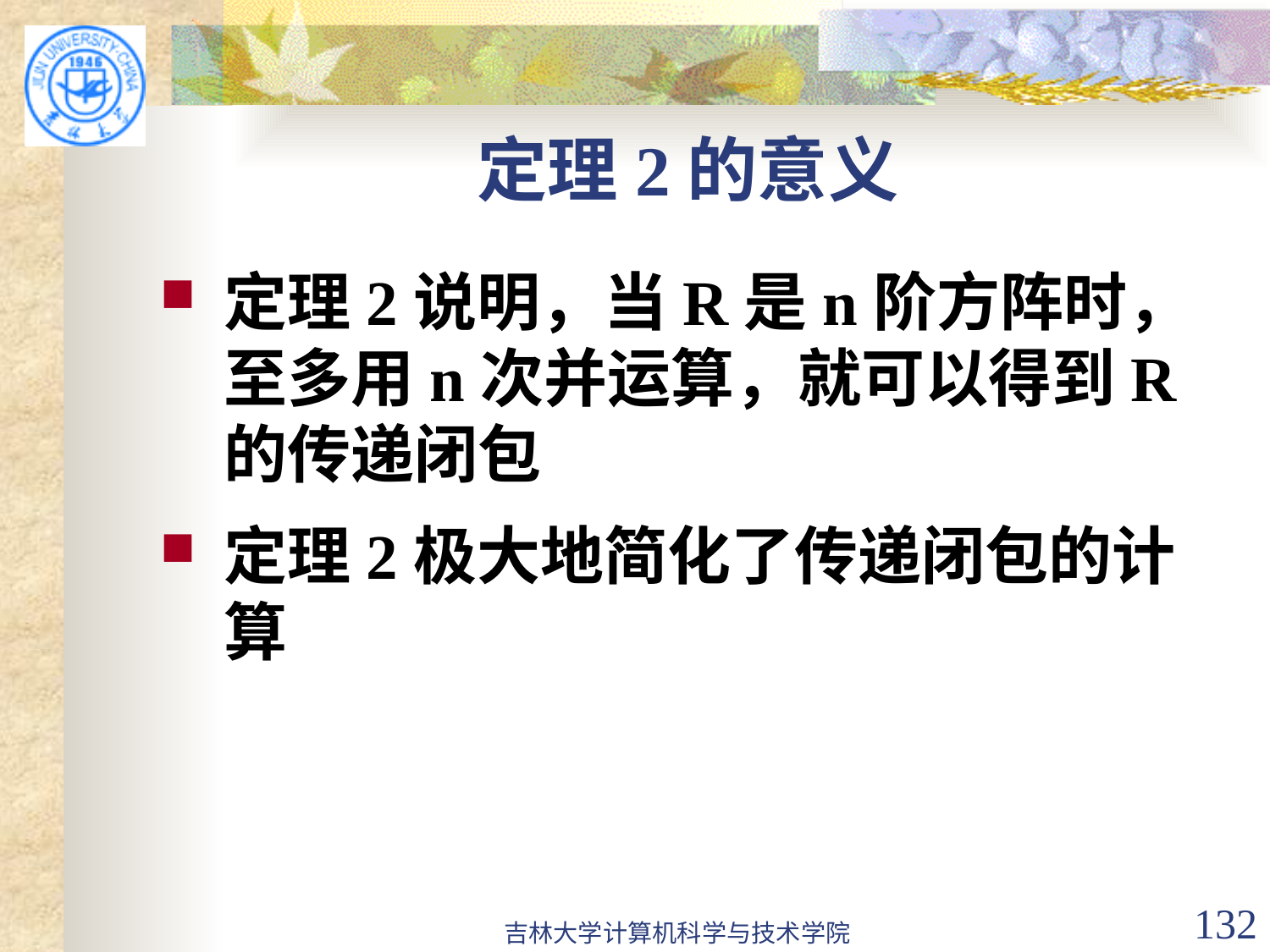

# 定理2的意义
定理2说明，当R是n阶方阵时，至多用n次并运算，就可以得到R的传递闭包
定理2极大地简化了传递闭包的计算
吉林大学计算机科学与技术学院
132